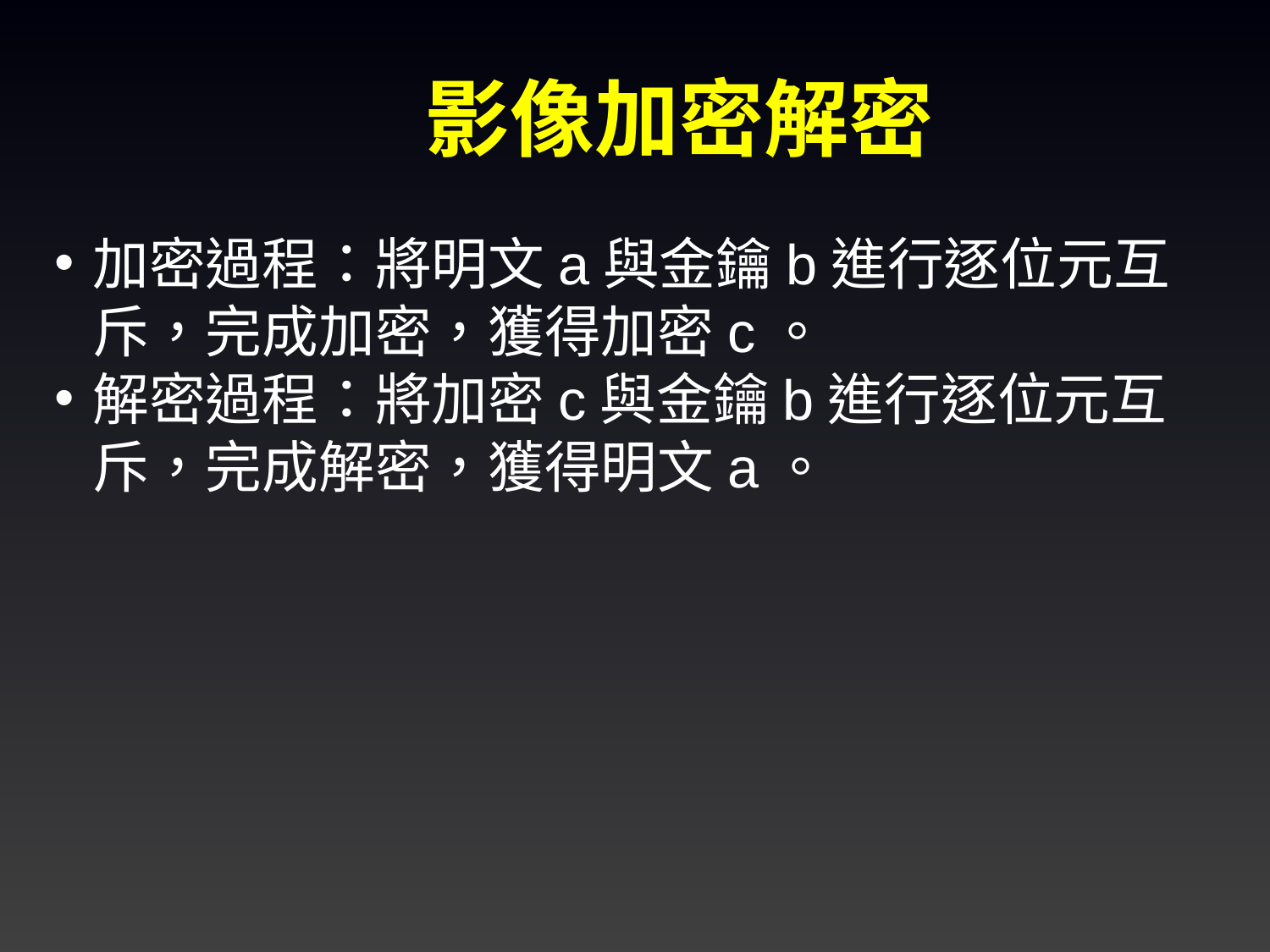

影像加密解密
加密過程：將明文a與金鑰b進行逐位元互斥，完成加密，獲得加密c。
解密過程：將加密c與金鑰b進行逐位元互斥，完成解密，獲得明文a。